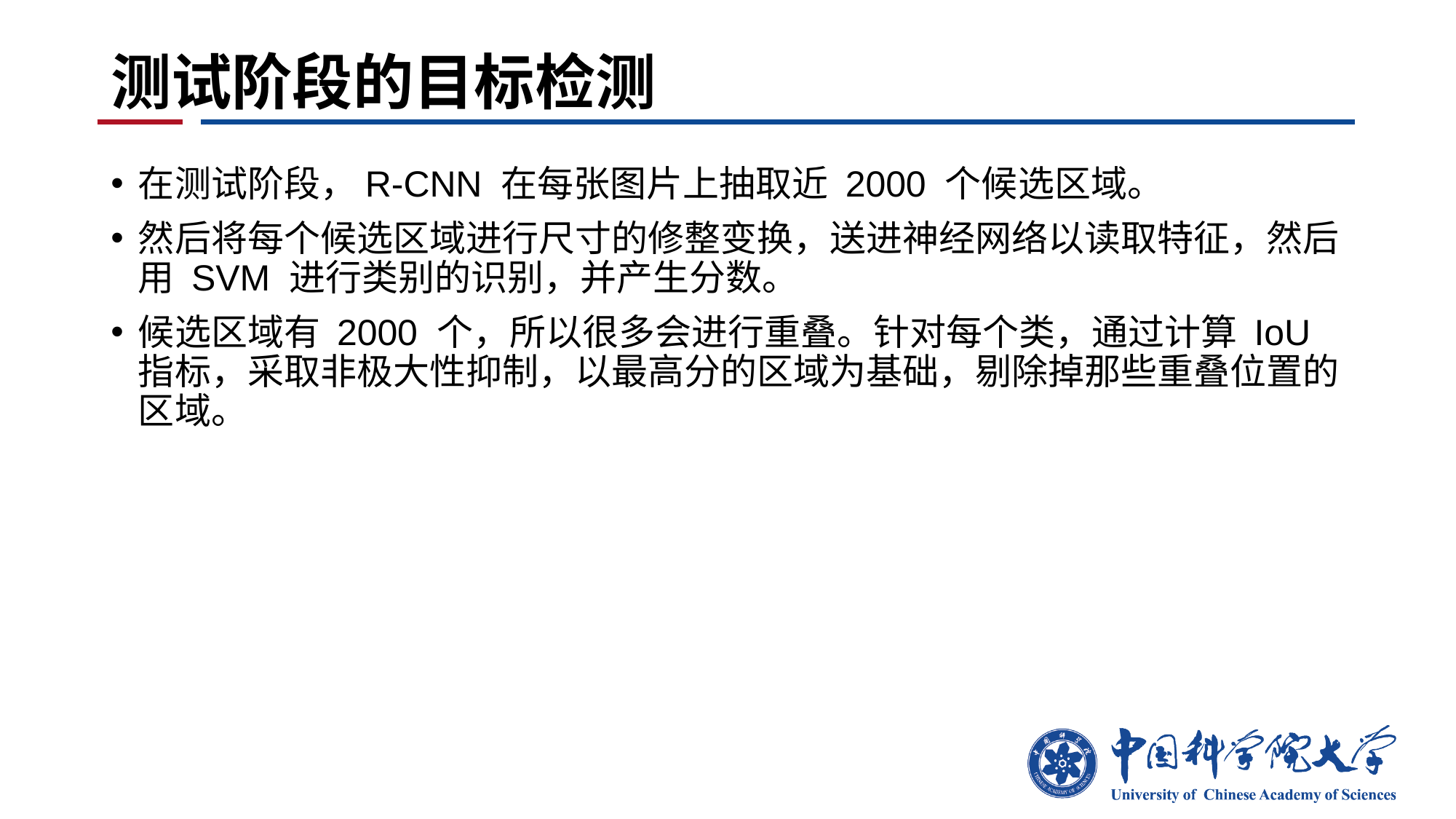

# 测试阶段的目标检测
在测试阶段，R-CNN 在每张图片上抽取近 2000 个候选区域。
然后将每个候选区域进行尺寸的修整变换，送进神经网络以读取特征，然后用 SVM 进行类别的识别，并产生分数。
候选区域有 2000 个，所以很多会进行重叠。针对每个类，通过计算 IoU 指标，采取非极大性抑制，以最高分的区域为基础，剔除掉那些重叠位置的区域。